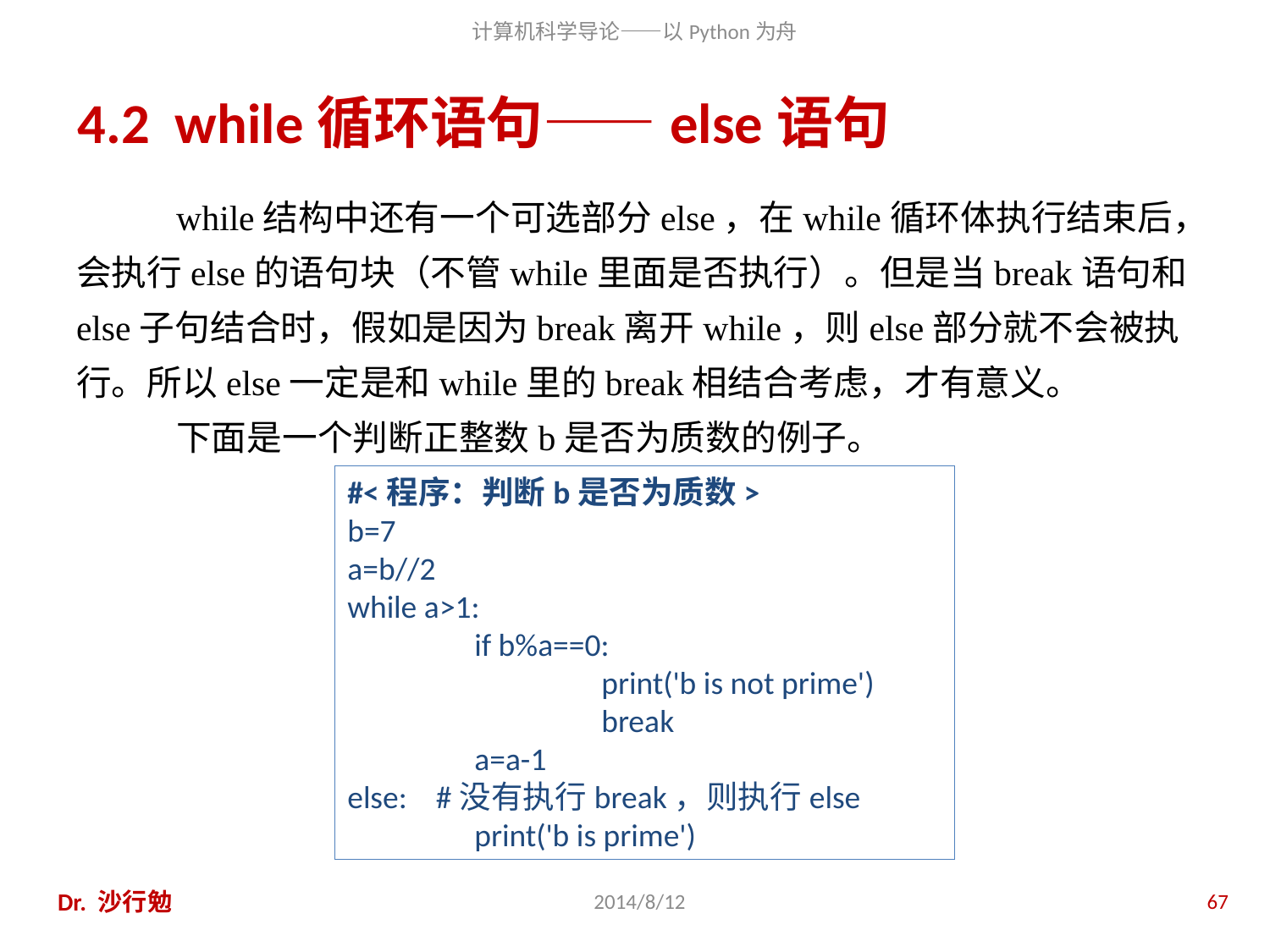

# 4.2  while循环语句——else语句
while结构中还有一个可选部分else，在while循环体执行结束后，会执行else的语句块（不管while里面是否执行）。但是当break语句和else子句结合时，假如是因为break离开while，则else部分就不会被执行。所以else一定是和while里的break相结合考虑，才有意义。
下面是一个判断正整数b是否为质数的例子。
#<程序：判断b是否为质数>
b=7
a=b//2
while a>1:
	if b%a==0:
		print('b is not prime')
		break
	a=a-1
else:    #没有执行break，则执行else
	print('b is prime')
Dr. 沙行勉
2014/8/12
67